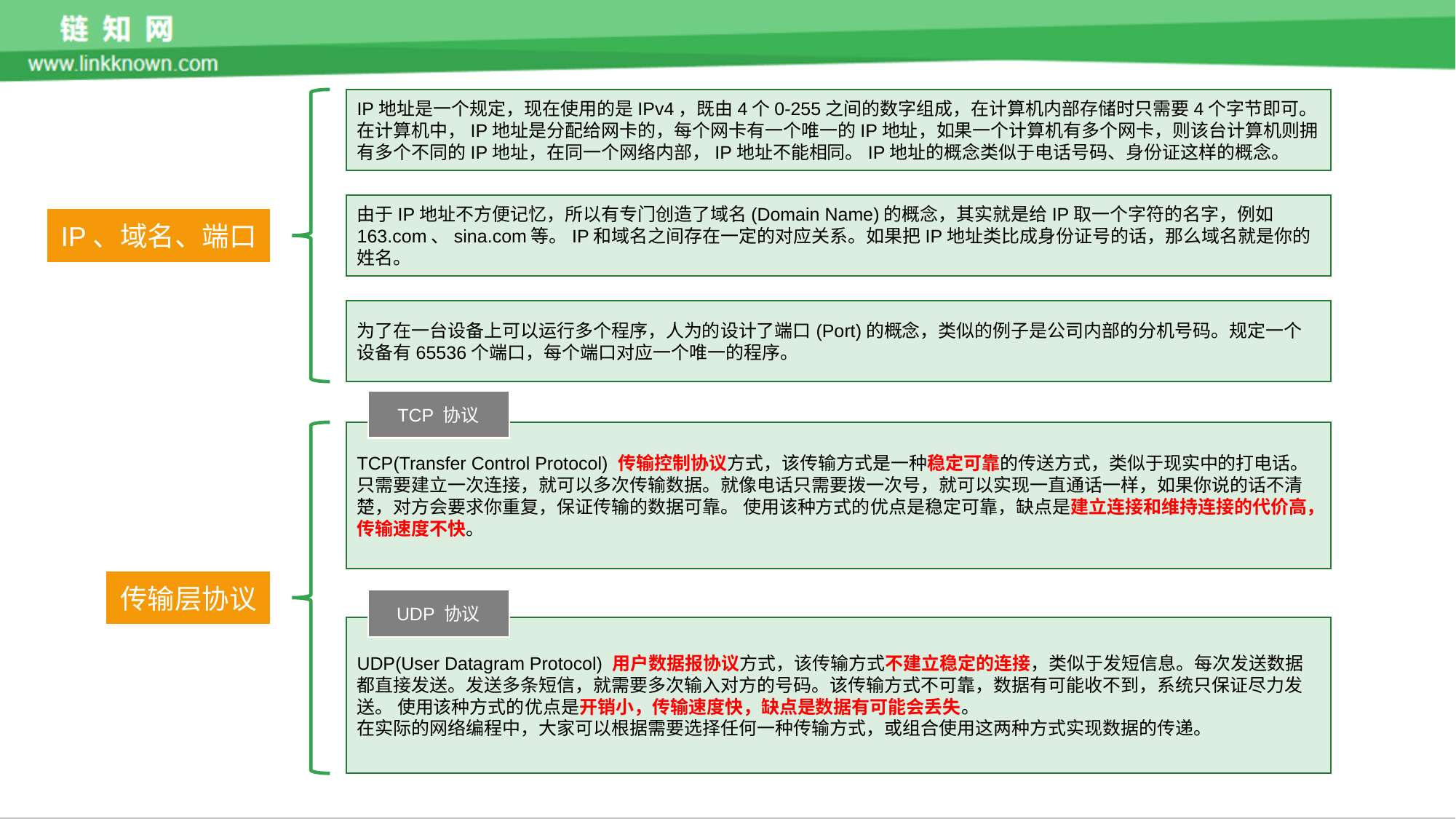

IP地址是一个规定，现在使用的是IPv4，既由4个0-255之间的数字组成，在计算机内部存储时只需要4个字节即可。在计算机中，IP地址是分配给网卡的，每个网卡有一个唯一的IP地址，如果一个计算机有多个网卡，则该台计算机则拥有多个不同的IP地址，在同一个网络内部，IP地址不能相同。IP地址的概念类似于电话号码、身份证这样的概念。
由于IP地址不方便记忆，所以有专门创造了域名(Domain Name)的概念，其实就是给IP取一个字符的名字，例如163.com、sina.com等。IP和域名之间存在一定的对应关系。如果把IP地址类比成身份证号的话，那么域名就是你的姓名。
IP、域名、端口
为了在一台设备上可以运行多个程序，人为的设计了端口(Port)的概念，类似的例子是公司内部的分机号码。规定一个设备有65536个端口，每个端口对应一个唯一的程序。
TCP 协议

TCP(Transfer Control Protocol) 传输控制协议方式，该传输方式是一种稳定可靠的传送方式，类似于现实中的打电话。只需要建立一次连接，就可以多次传输数据。就像电话只需要拨一次号，就可以实现一直通话一样，如果你说的话不清楚，对方会要求你重复，保证传输的数据可靠。 使用该种方式的优点是稳定可靠，缺点是建立连接和维持连接的代价高，传输速度不快。
传输层协议
UDP 协议
UDP(User Datagram Protocol) 用户数据报协议方式，该传输方式不建立稳定的连接，类似于发短信息。每次发送数据都直接发送。发送多条短信，就需要多次输入对方的号码。该传输方式不可靠，数据有可能收不到，系统只保证尽力发送。 使用该种方式的优点是开销小，传输速度快，缺点是数据有可能会丢失。
在实际的网络编程中，大家可以根据需要选择任何一种传输方式，或组合使用这两种方式实现数据的传递。